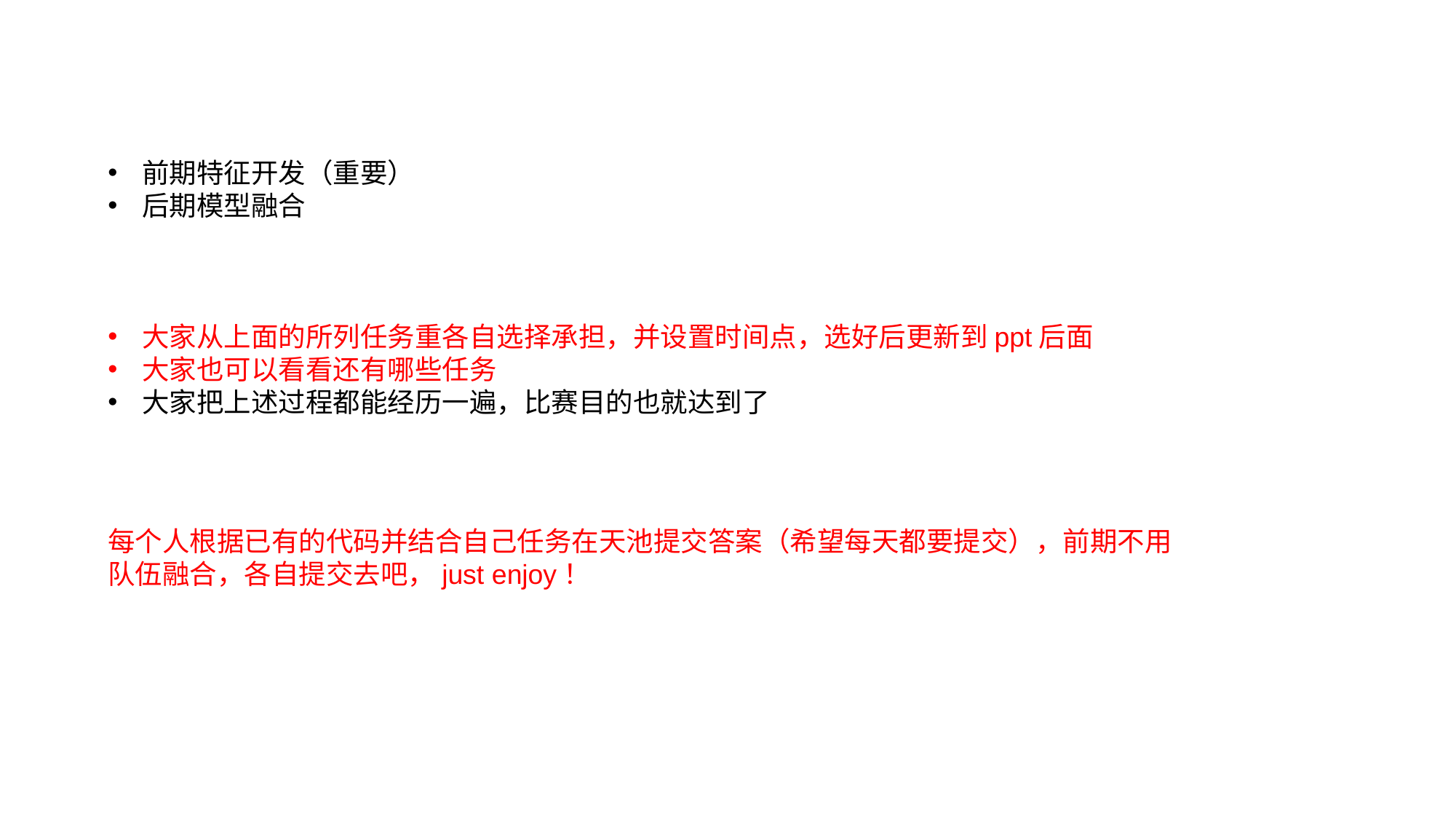

前期特征开发（重要）
后期模型融合

大家从上面的所列任务重各自选择承担，并设置时间点，选好后更新到ppt后面
大家也可以看看还有哪些任务
大家把上述过程都能经历一遍，比赛目的也就达到了
每个人根据已有的代码并结合自己任务在天池提交答案（希望每天都要提交），前期不用队伍融合，各自提交去吧，just enjoy！